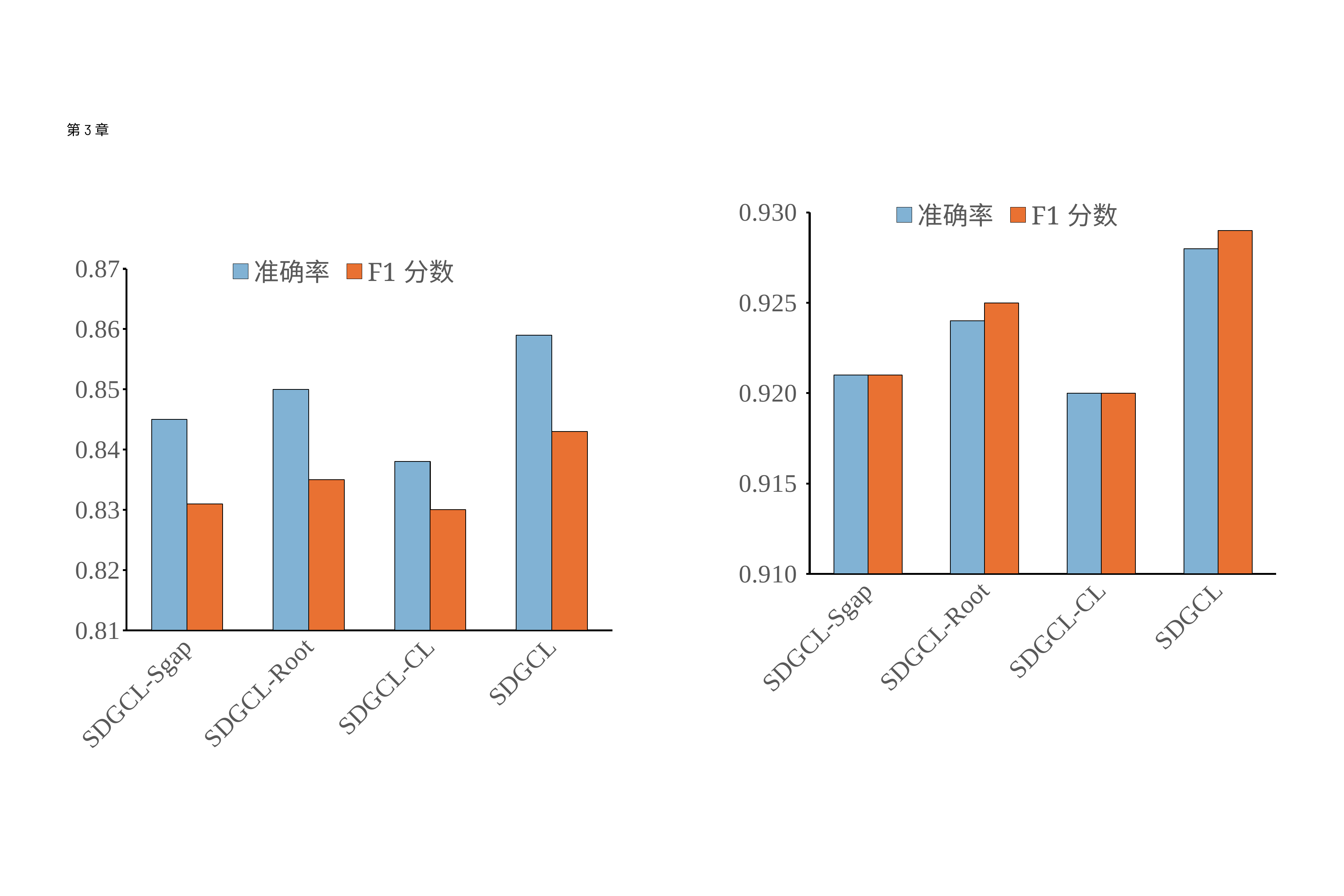

第3章

### Chart

| Category | 准确率 | F1分数 |
|---|---|---|
| SDGCL-Sgap | 0.921 | 0.921 |
| SDGCL-Root | 0.924 | 0.925 |
| SDGCL-CL | 0.92 | 0.92 |
| SDGCL | 0.928 | 0.929 |

### Chart

| Category | 准确率 | F1分数 |
|---|---|---|
| SDGCL-Sgap | 0.845 | 0.831 |
| SDGCL-Root | 0.85 | 0.835 |
| SDGCL-CL | 0.838 | 0.83 |
| SDGCL | 0.859 | 0.843 |